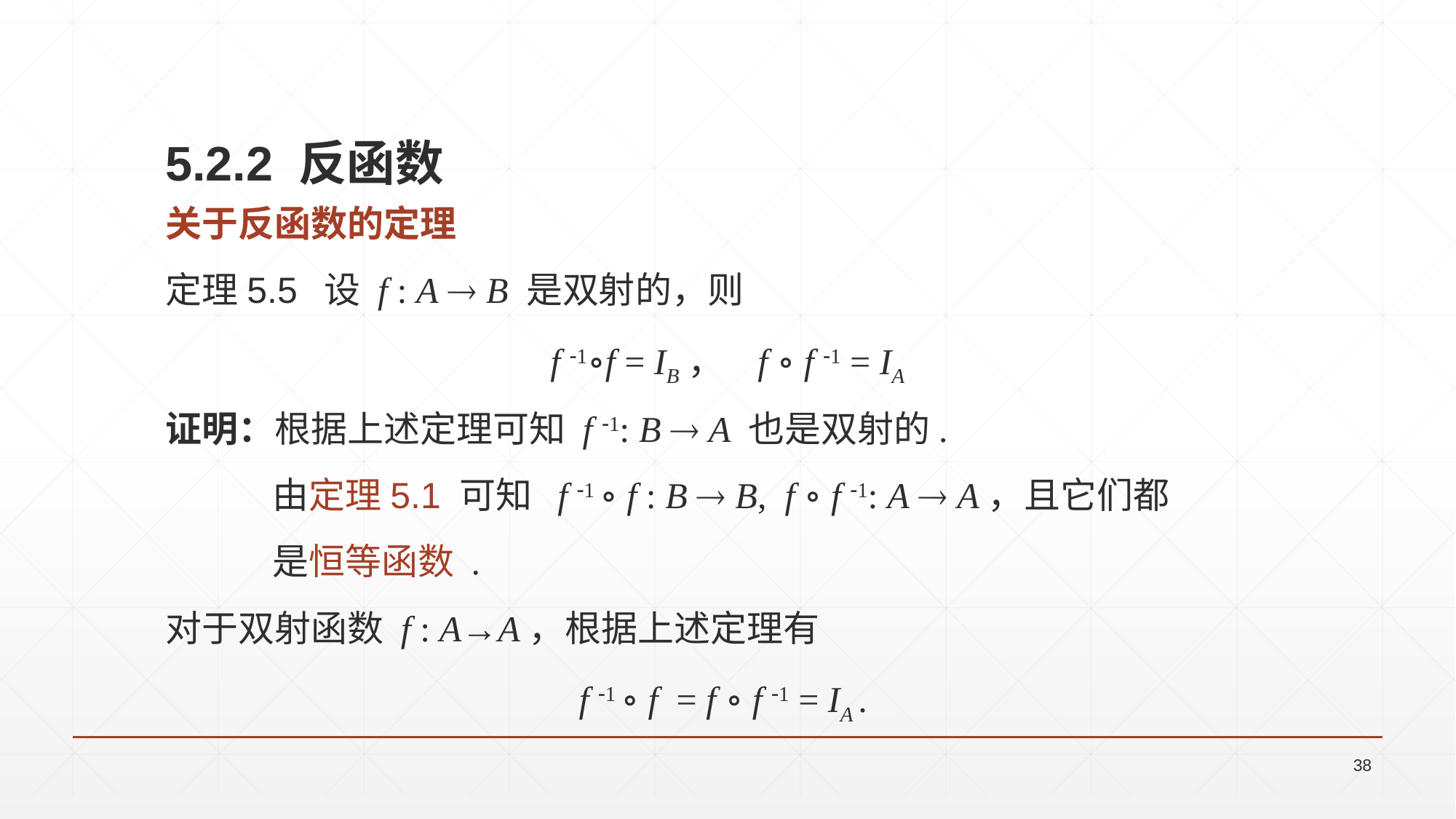

5.2.2 反函数
关于反函数的定理
定理5.5  设 f : A → B 是双射的，则
f −1∘f = IB，   f ∘ f −1 = IA
证明：根据上述定理可知 f −1: B → A 也是双射的.
            由定理5.1 可知  f −1 ∘ f : B → B,  f ∘ f −1: A → A，且它们都
            是恒等函数 .
对于双射函数 f : A→A，根据上述定理有
f −1 ∘ f  = f ∘ f −1 = IA .
38